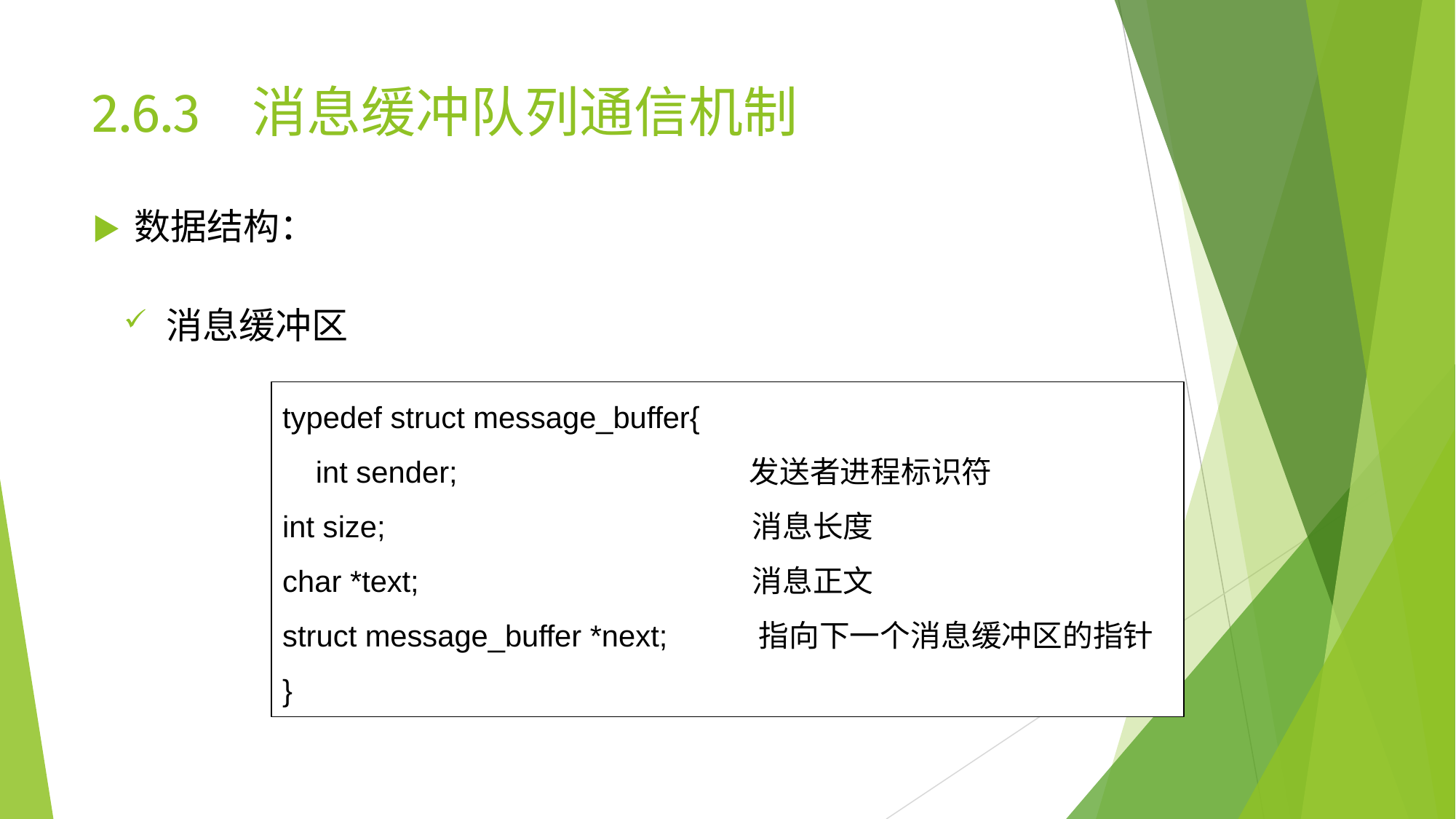

# 2.6.3	消息缓冲队列通信机制
▶	数据结构：

消息缓冲区
typedef struct message_buffer{  int sender;
int size;
char *text;
struct message_buffer *next;
}

发送者进程标识符
消息长度
消息正文
指向下一个消息缓冲区的指针